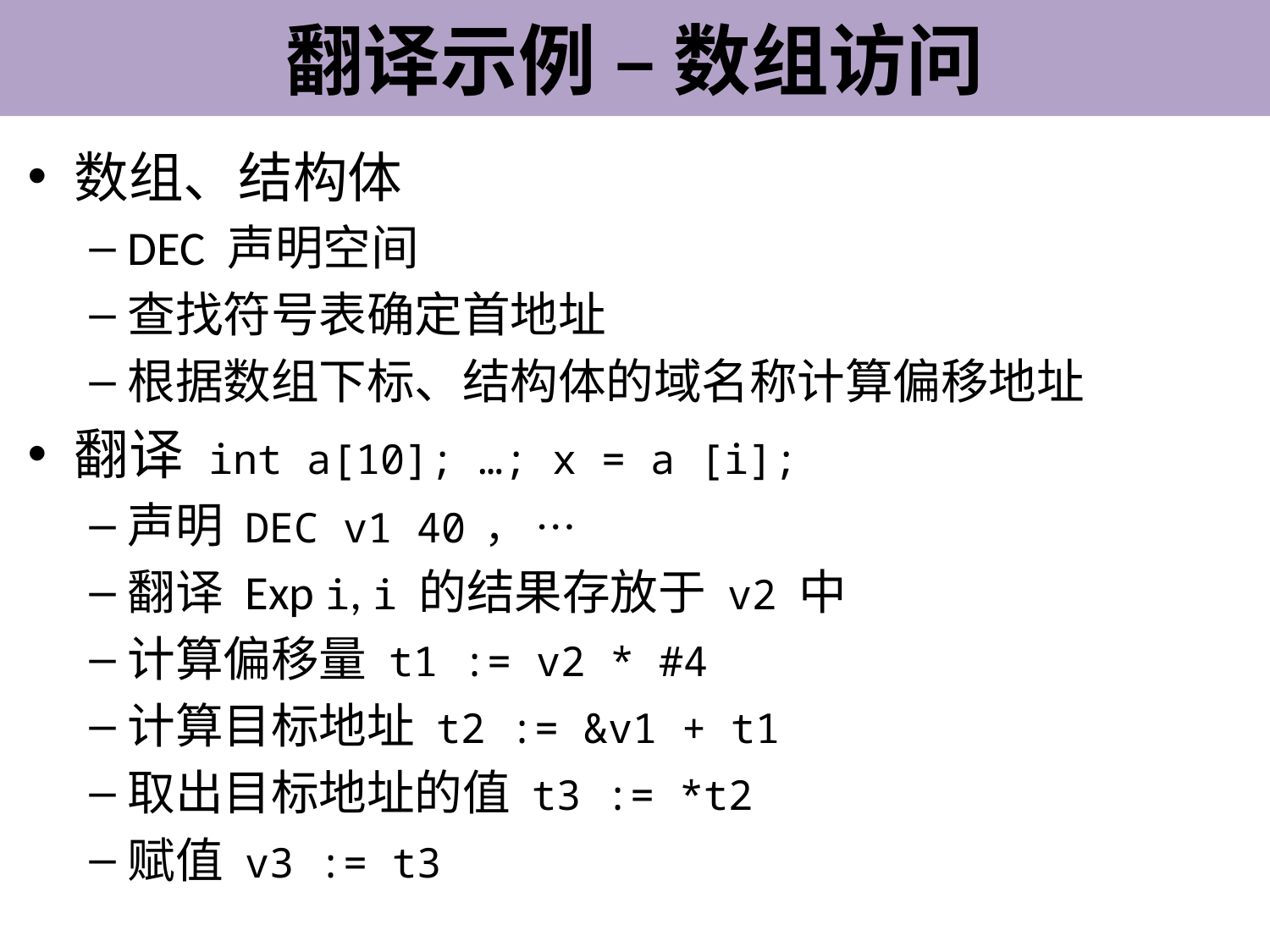

# 翻译示例 – 数组访问
数组、结构体
DEC 声明空间
查找符号表确定首地址
根据数组下标、结构体的域名称计算偏移地址
翻译 int a[10]; …; x = a [i];
声明 DEC v1 40 ， …
翻译 Exp i, i 的结果存放于 v2 中
计算偏移量 t1 := v2 * #4
计算目标地址 t2 := &v1 + t1
取出目标地址的值 t3 := *t2
赋值 v3 := t3

16